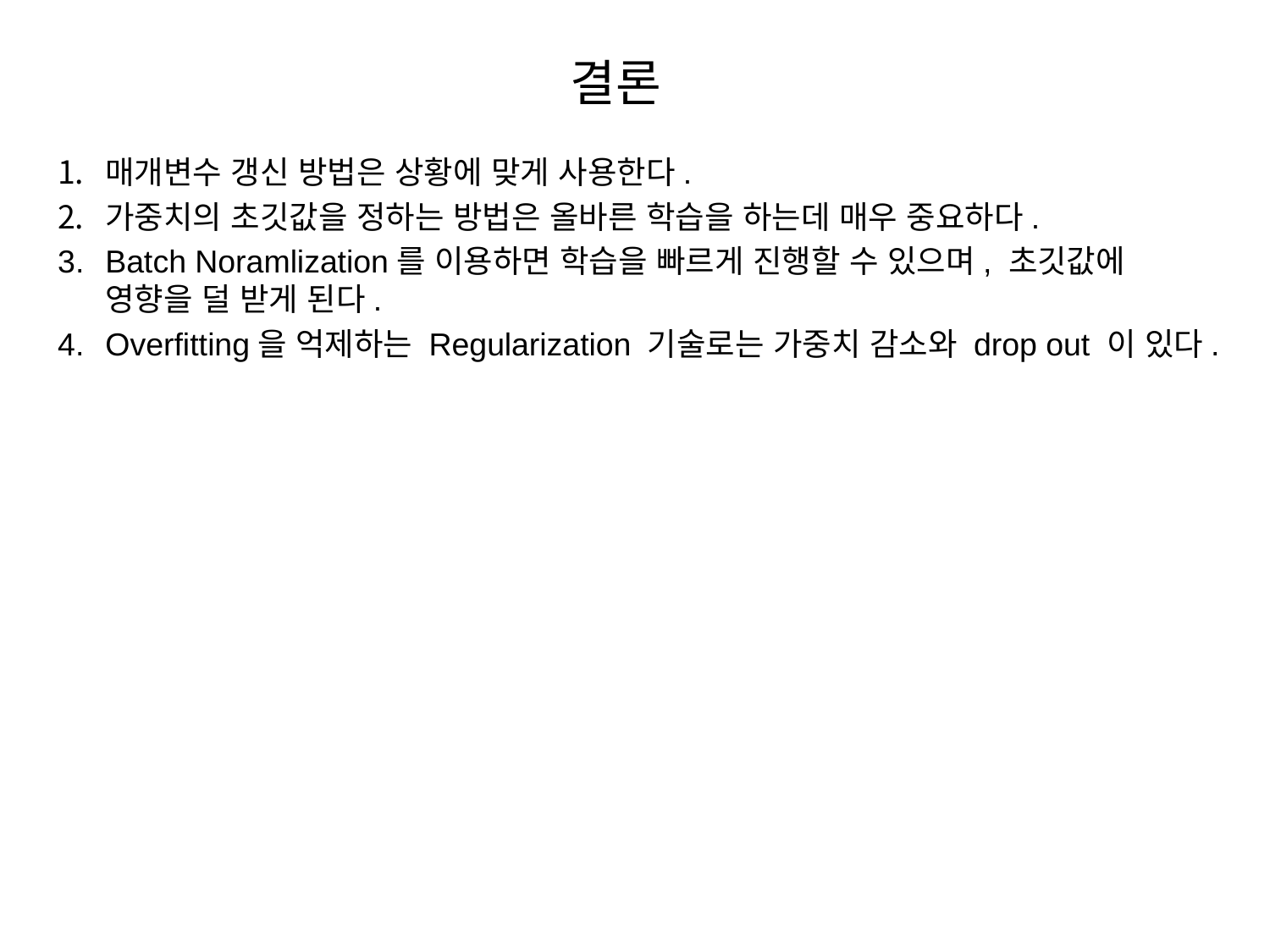

결론
매개변수 갱신 방법은 상황에 맞게 사용한다.
가중치의 초깃값을 정하는 방법은 올바른 학습을 하는데 매우 중요하다.
Batch Noramlization를 이용하면 학습을 빠르게 진행할 수 있으며, 초깃값에 영향을 덜 받게 된다.
Overfitting을 억제하는 Regularization 기술로는 가중치 감소와 drop out 이 있다.